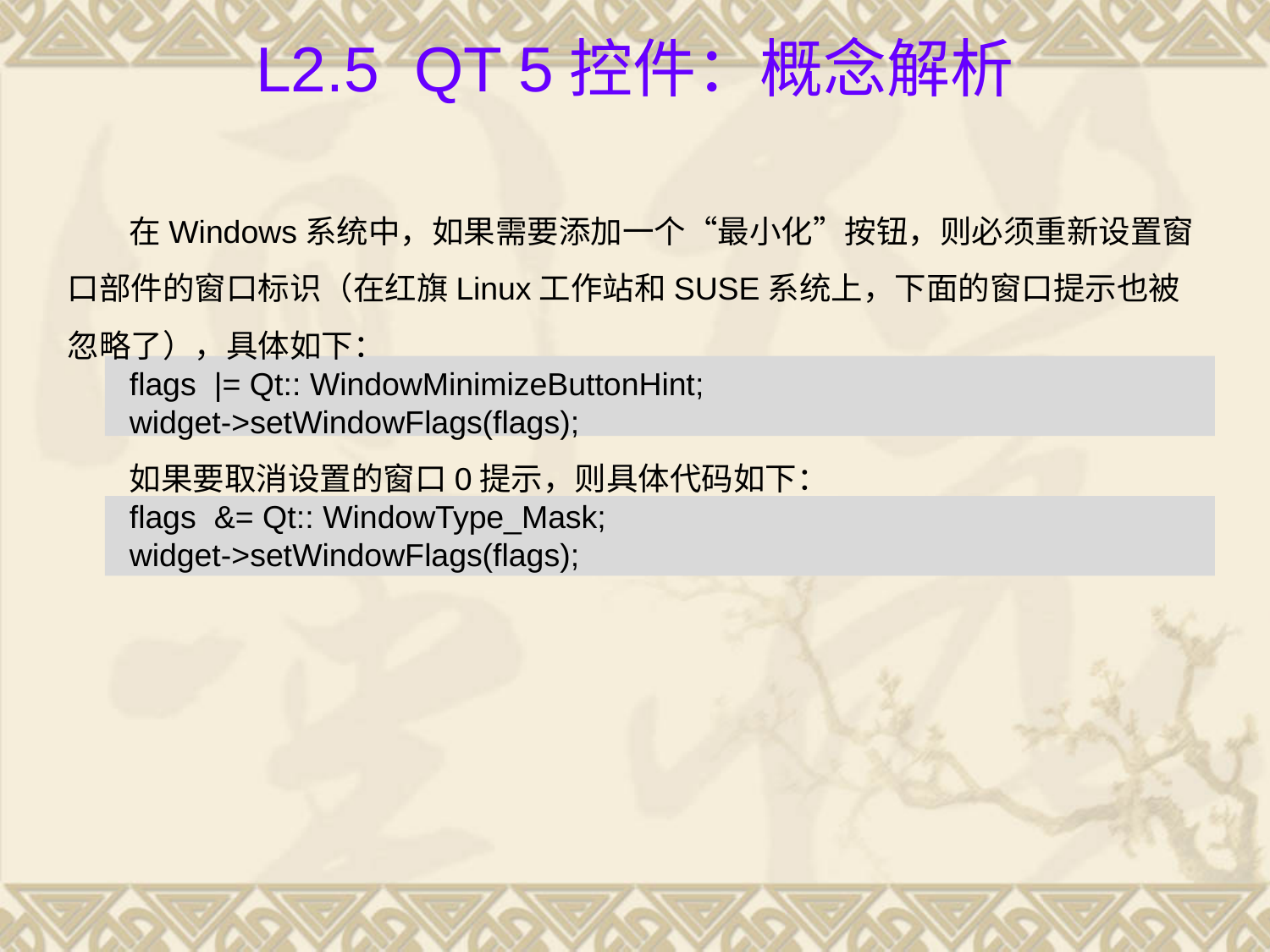

# L2.5  Qt 5控件：概念解析
在Windows系统中，如果需要添加一个“最小化”按钮，则必须重新设置窗口部件的窗口标识（在红旗Linux工作站和SUSE系统上，下面的窗口提示也被忽略了），具体如下：
flags  |= Qt:: WindowMinimizeButtonHint;
widget->setWindowFlags(flags);
如果要取消设置的窗口0提示，则具体代码如下：
flags  &= Qt:: WindowType_Mask;
widget->setWindowFlags(flags);